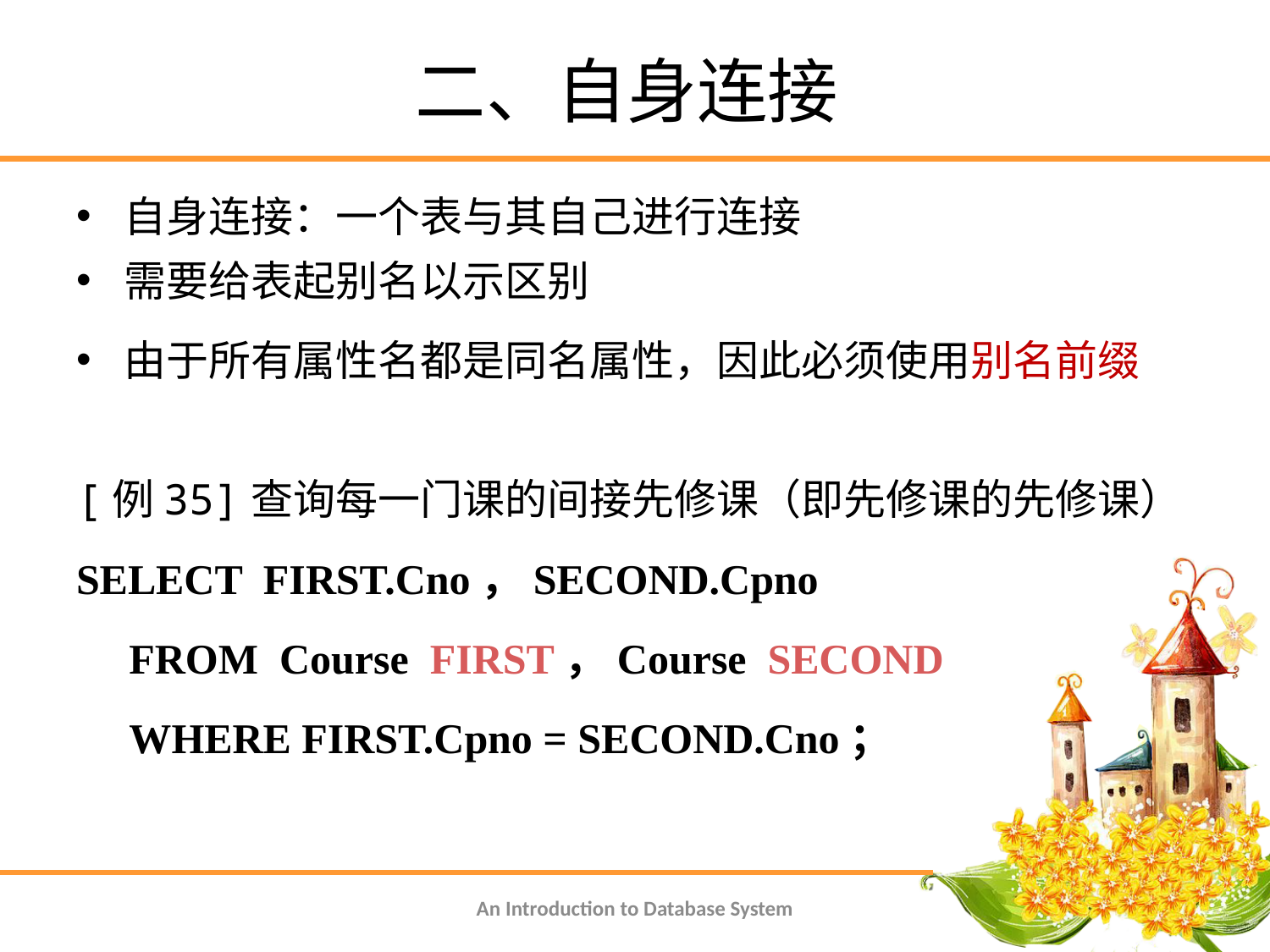

# 二、自身连接
自身连接：一个表与其自己进行连接
需要给表起别名以示区别
由于所有属性名都是同名属性，因此必须使用别名前缀

[例35]查询每一门课的间接先修课（即先修课的先修课）
SELECT  FIRST.Cno，SECOND.Cpno
     FROM  Course  FIRST，Course  SECOND
     WHERE FIRST.Cpno = SECOND.Cno；
An Introduction to Database System